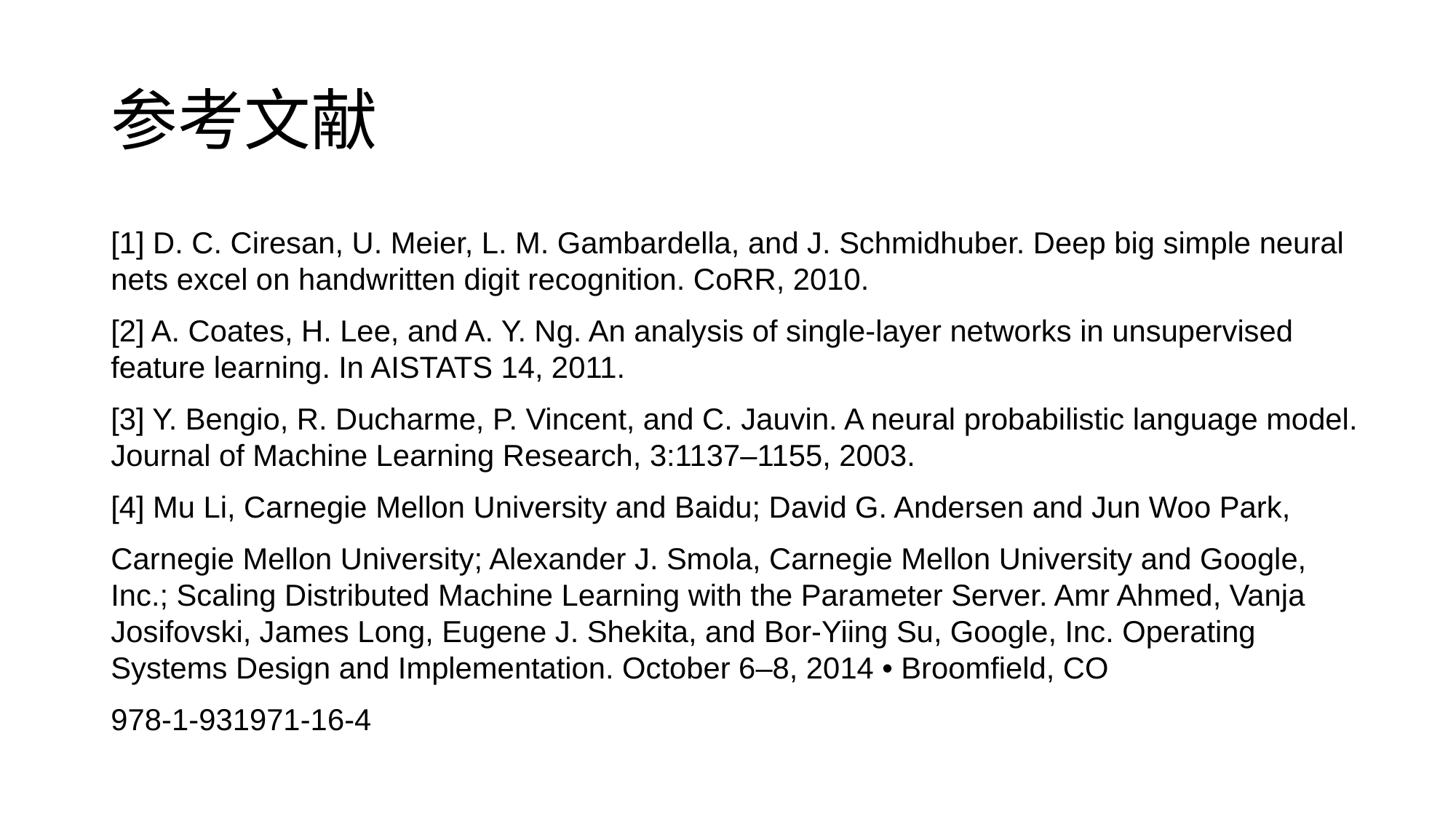

# 参考文献
[1] D. C. Ciresan, U. Meier, L. M. Gambardella, and J. Schmidhuber. Deep big simple neural nets excel on handwritten digit recognition. CoRR, 2010.
[2] A. Coates, H. Lee, and A. Y. Ng. An analysis of single-layer networks in unsupervised feature learning. In AISTATS 14, 2011.
[3] Y. Bengio, R. Ducharme, P. Vincent, and C. Jauvin. A neural probabilistic language model. Journal of Machine Learning Research, 3:1137–1155, 2003.
[4] Mu Li, Carnegie Mellon University and Baidu; David G. Andersen and Jun Woo Park,
Carnegie Mellon University; Alexander J. Smola, Carnegie Mellon University and Google, Inc.; Scaling Distributed Machine Learning with the Parameter Server. Amr Ahmed, Vanja Josifovski, James Long, Eugene J. Shekita, and Bor-Yiing Su, Google, Inc. Operating Systems Design and Implementation. October 6–8, 2014 • Broomfield, CO
978-1-931971-16-4